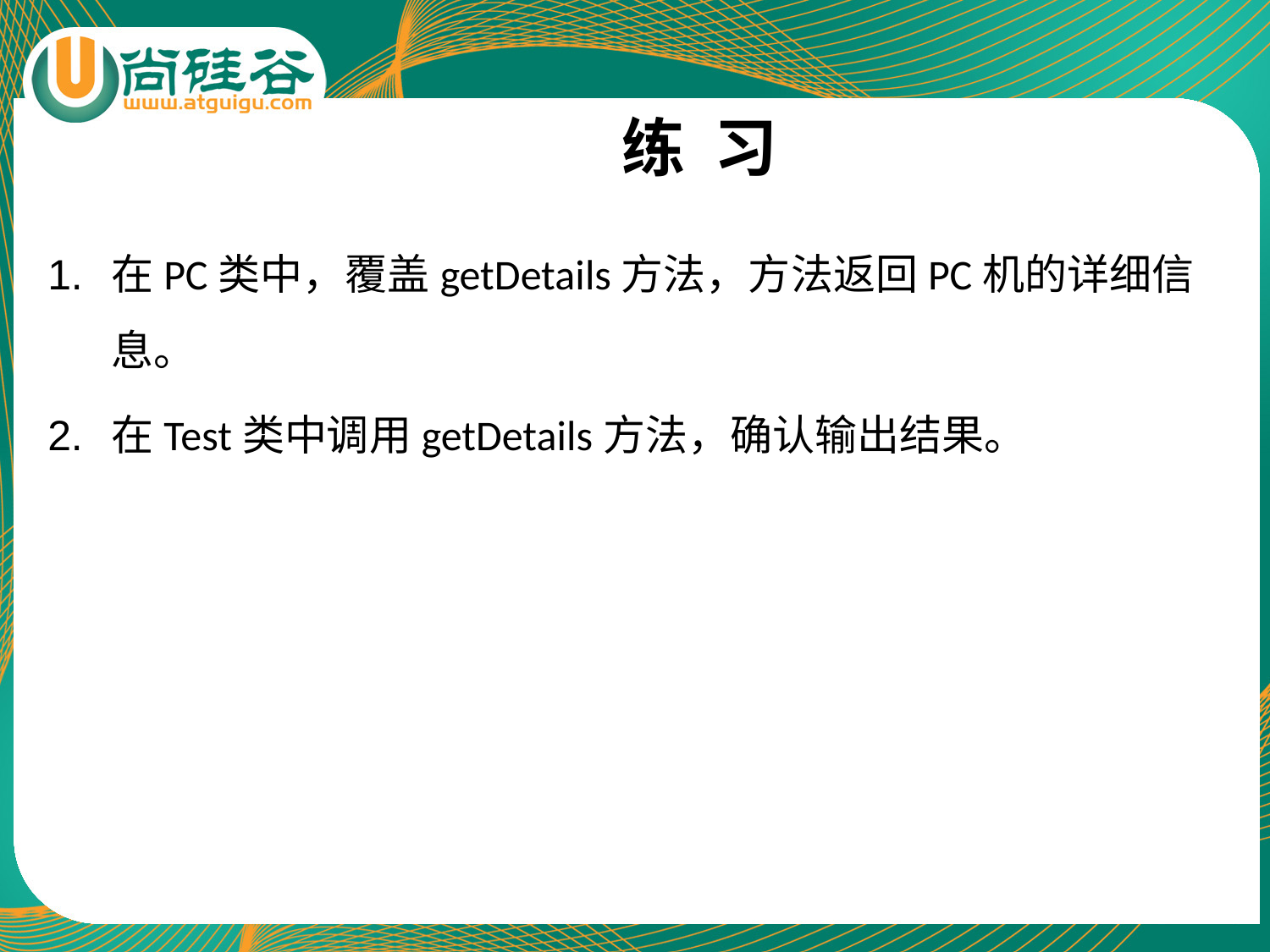

# 练  习
在PC类中，覆盖getDetails方法，方法返回PC机的详细信息。
在Test类中调用getDetails方法，确认输出结果。